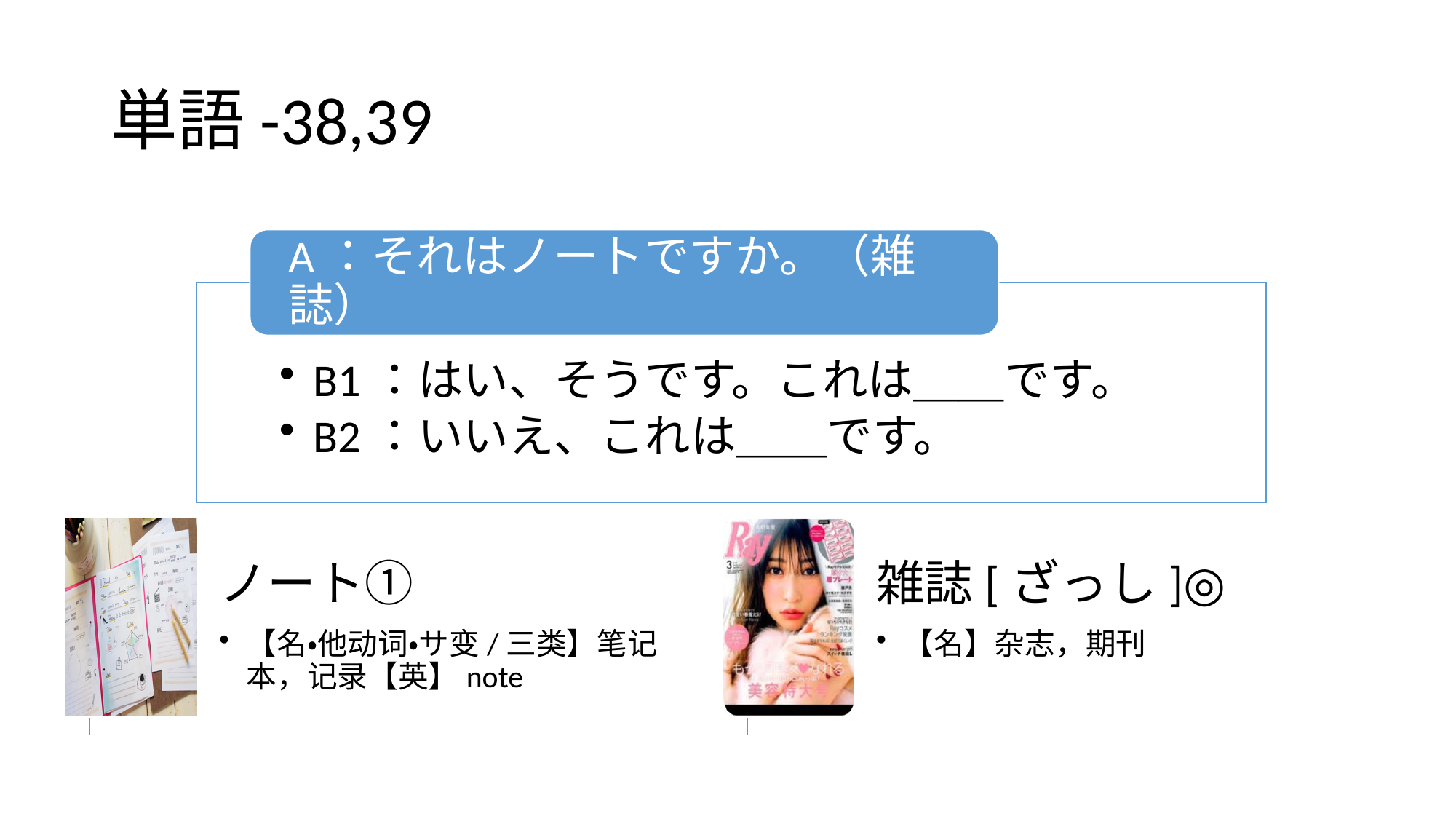

# 単語-38,39
B1：はい、そうです。これは＿＿です。
B2：いいえ、これは＿＿です。
A：それはノートですか。（雑誌）
ノート①
【名・他动词・サ变/三类】笔记本，记录【英】note
雑誌[ざっし]◎
【名】杂志，期刊